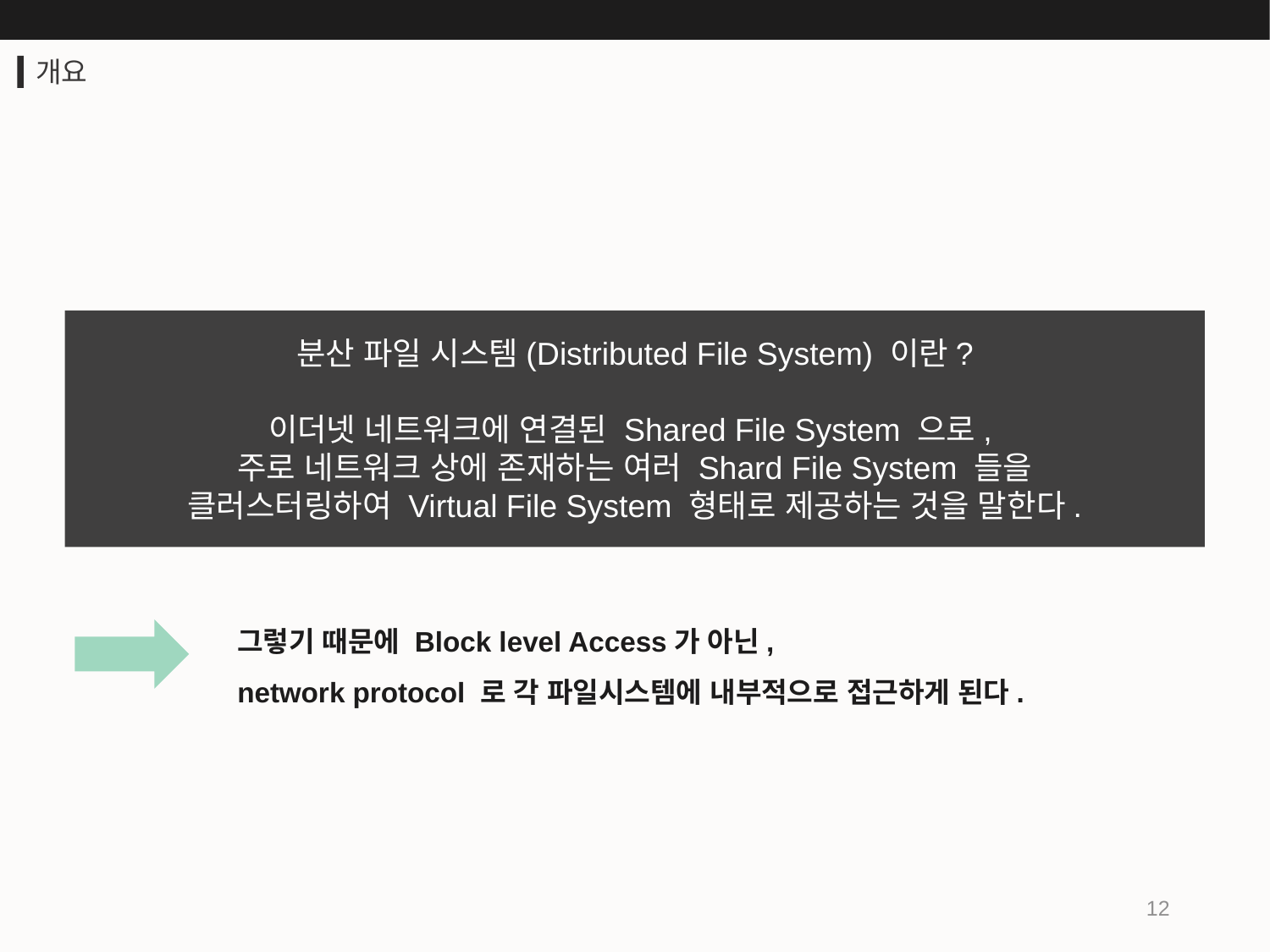

개요

분산 파일 시스템(Distributed File System) 이란?

이더넷 네트워크에 연결된 Shared File System 으로,
주로 네트워크 상에 존재하는 여러 Shard File System 들을
클러스터링하여 Virtual File System 형태로 제공하는 것을 말한다.

그렇기 때문에 Block level Access가 아닌,
network protocol 로 각 파일시스템에 내부적으로 접근하게 된다.

12